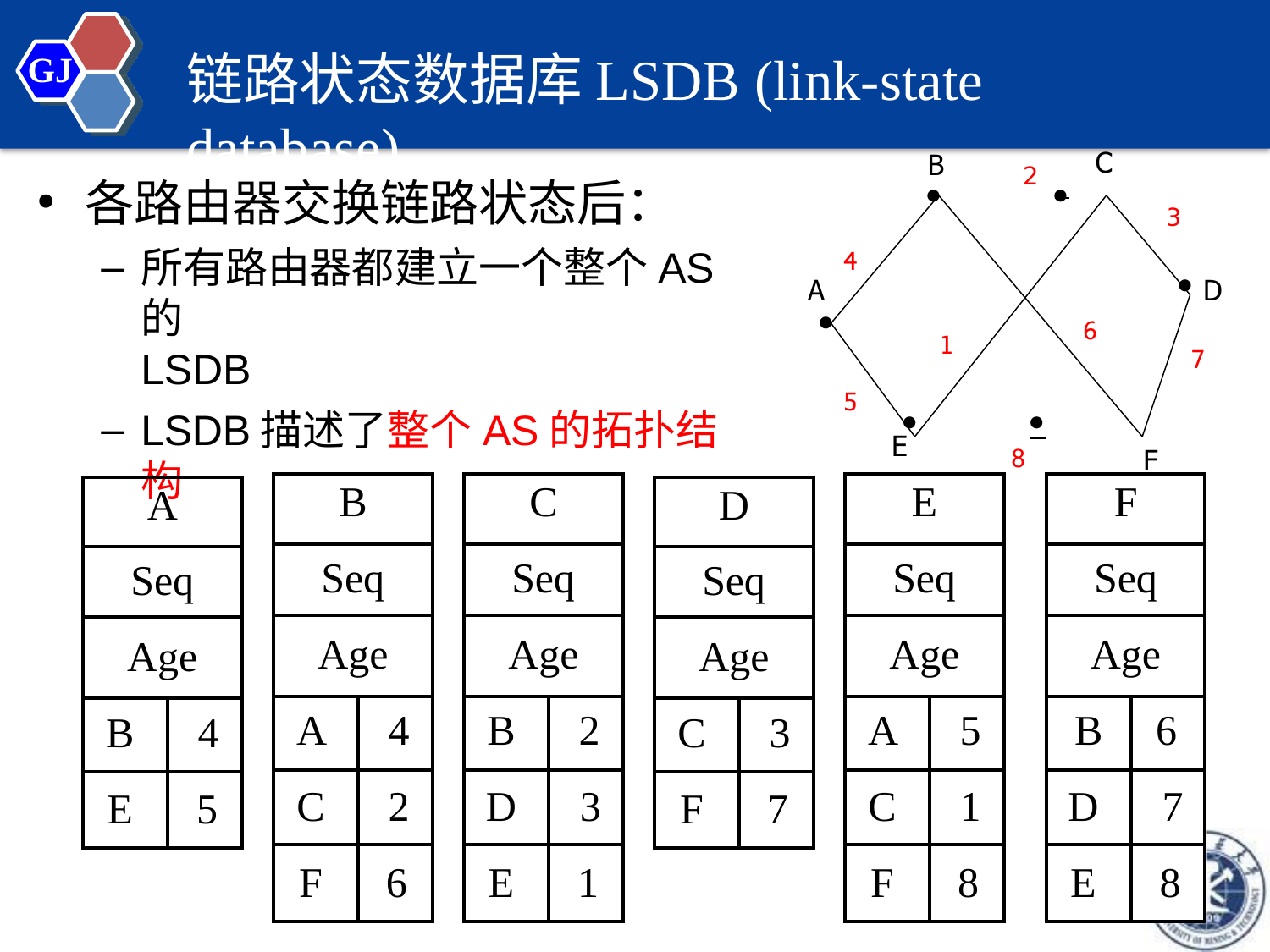

# 链路状态数据库LSDB (link-state database)
GJ
C
B
2
各路由器交换链路状态后：
•	•

3
所有路由器都建立一个整个AS的
LSDB
LSDB描述了整个AS的拓扑结构
4
A
D
7

•
6

1
5
•	•
E
8
F
| B |  |
| --- | --- |
| Seq |  |
| Age |  |
| A | 4 |
| C | 2 |
| F | 6 |
| C |  |
| --- | --- |
| Seq |  |
| Age |  |
| B | 2 |
| D | 3 |
| E | 1 |
| E |  |
| --- | --- |
| Seq |  |
| Age |  |
| A | 5 |
| C | 1 |
| F | 8 |
| F |  |
| --- | --- |
| Seq |  |
| Age |  |
| B | 6 |
| D | 7 |
| E | 8 |

| A |  |
| --- | --- |
| Seq |  |
| Age |  |
| B | 4 |
| E | 5 |
| D |  |
| --- | --- |
| Seq |  |
| Age |  |
| C | 3 |
| F | 7 |